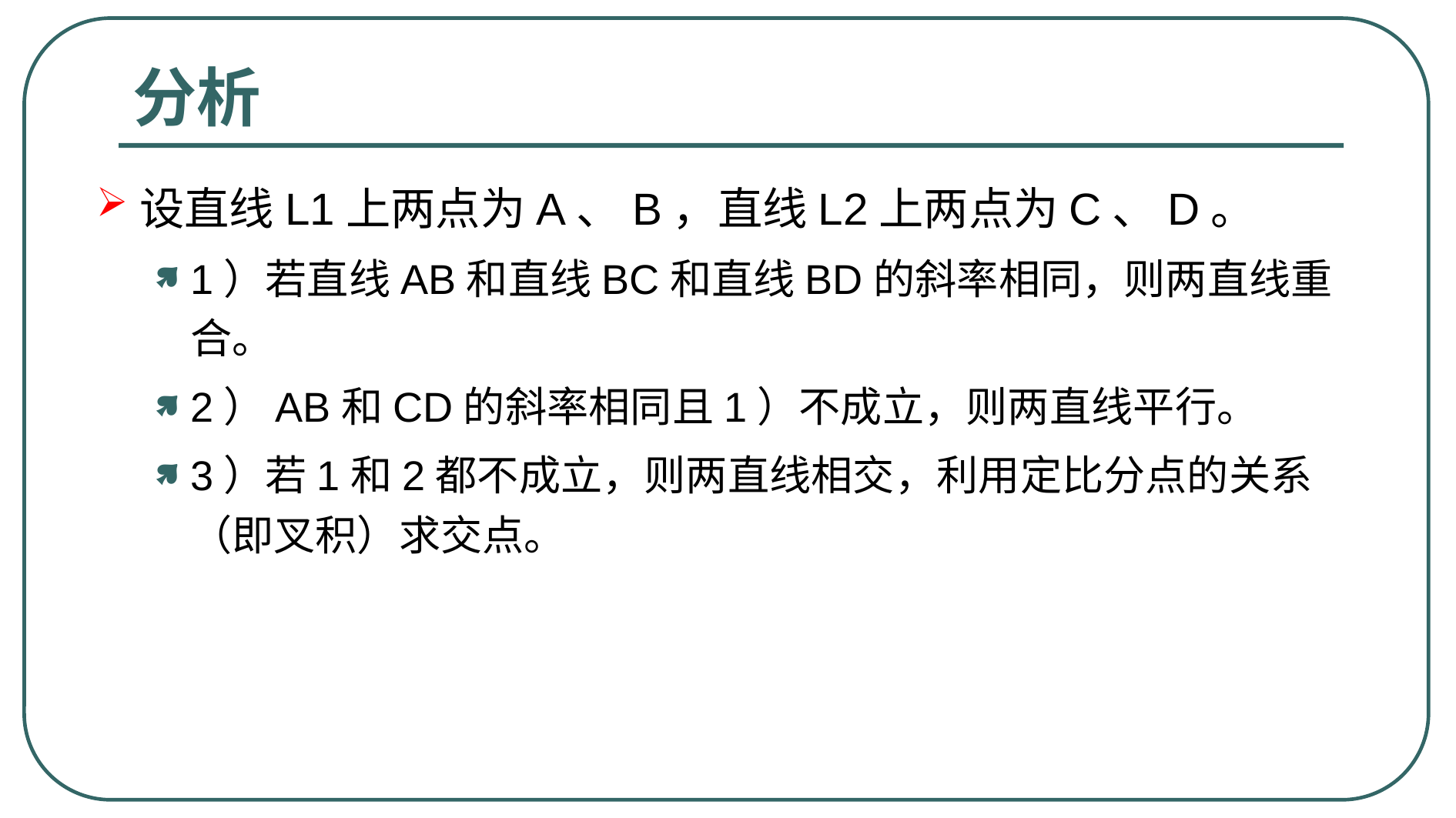

# 分析
设直线L1上两点为A、B，直线L2上两点为C、D。
1）若直线AB和直线BC和直线BD的斜率相同，则两直线重合。
2）AB和CD的斜率相同且1）不成立，则两直线平行。
3）若1和2都不成立，则两直线相交，利用定比分点的关系（即叉积）求交点。